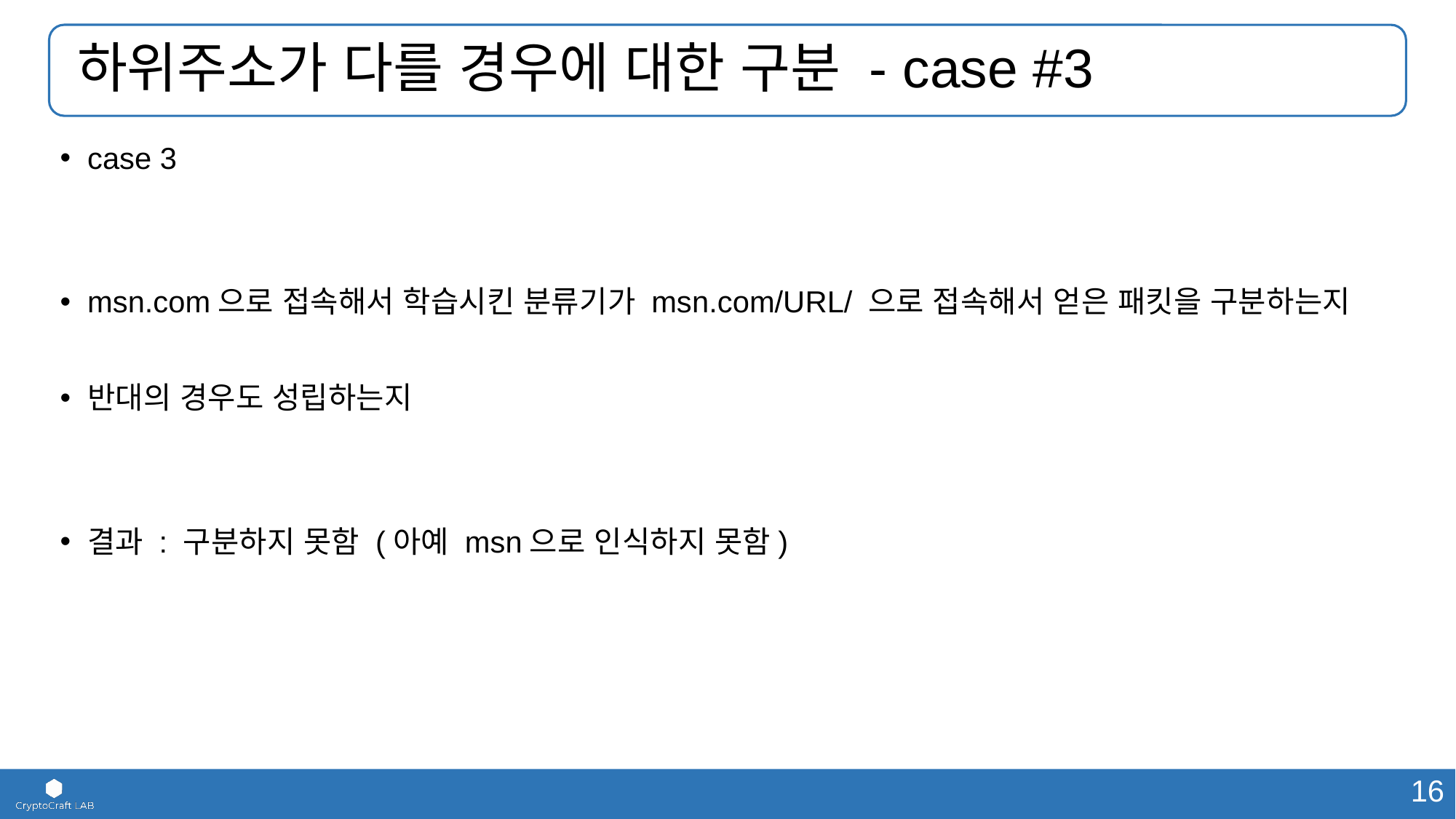

# 하위주소가 다를 경우에 대한 구분 - case #3
case 3

msn.com으로 접속해서 학습시킨 분류기가 msn.com/URL/ 으로 접속해서 얻은 패킷을 구분하는지

반대의 경우도 성립하는지

결과 : 구분하지 못함 (아예 msn으로 인식하지 못함)